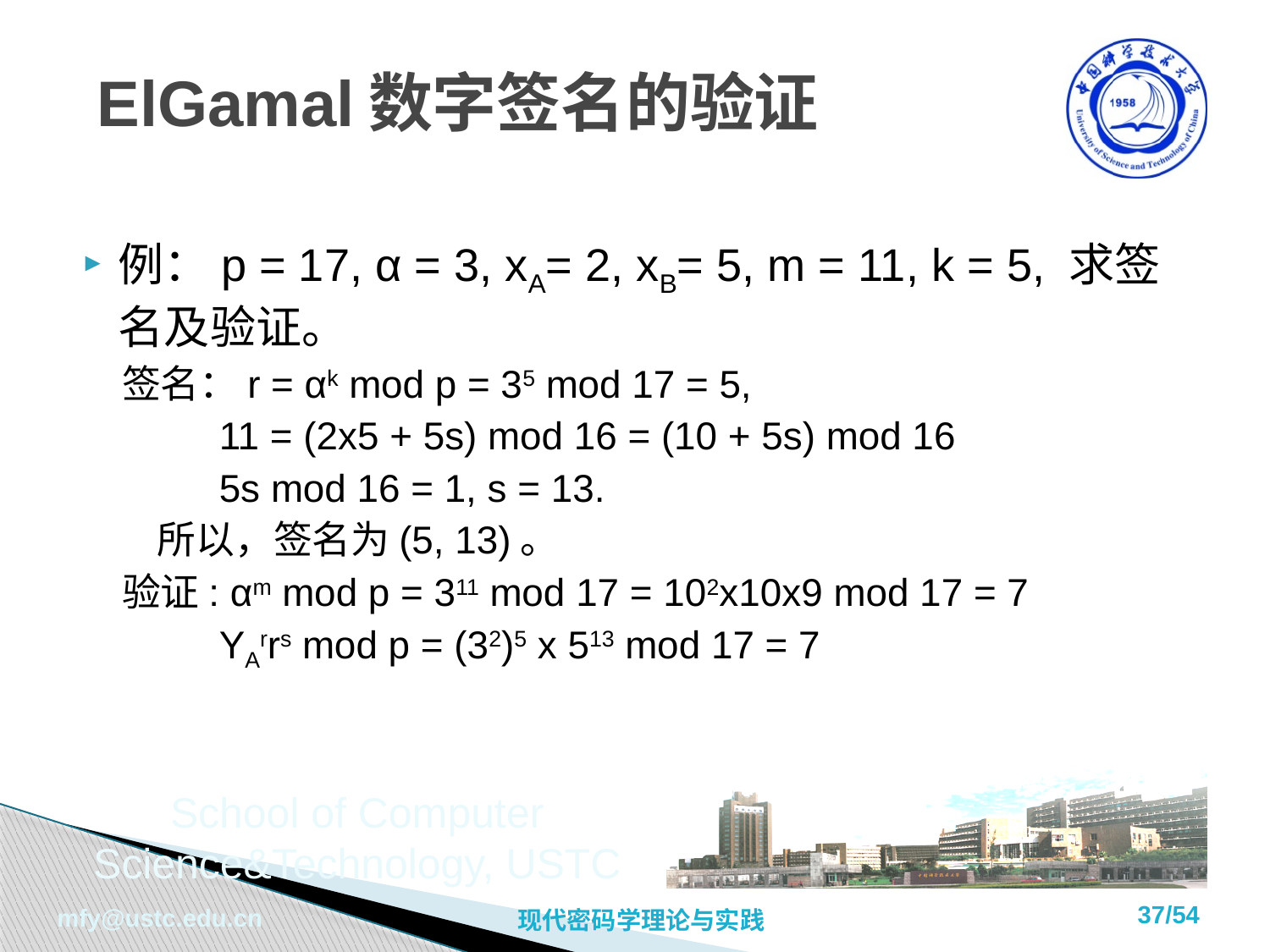

# ElGamal数字签名的验证

例：p = 17, α = 3, xA= 2, xB= 5, m = 11, k = 5, 求签名及验证。
签名：r = αk mod p = 35 mod 17 = 5,
         11 = (2x5 + 5s) mod 16 = (10 + 5s) mod 16
         5s mod 16 = 1, s = 13.
   所以，签名为(5, 13)。
验证: αm mod p = 311 mod 17 = 102x10x9 mod 17 = 7
         YArrs mod p = (32)5 x 513 mod 17 = 7